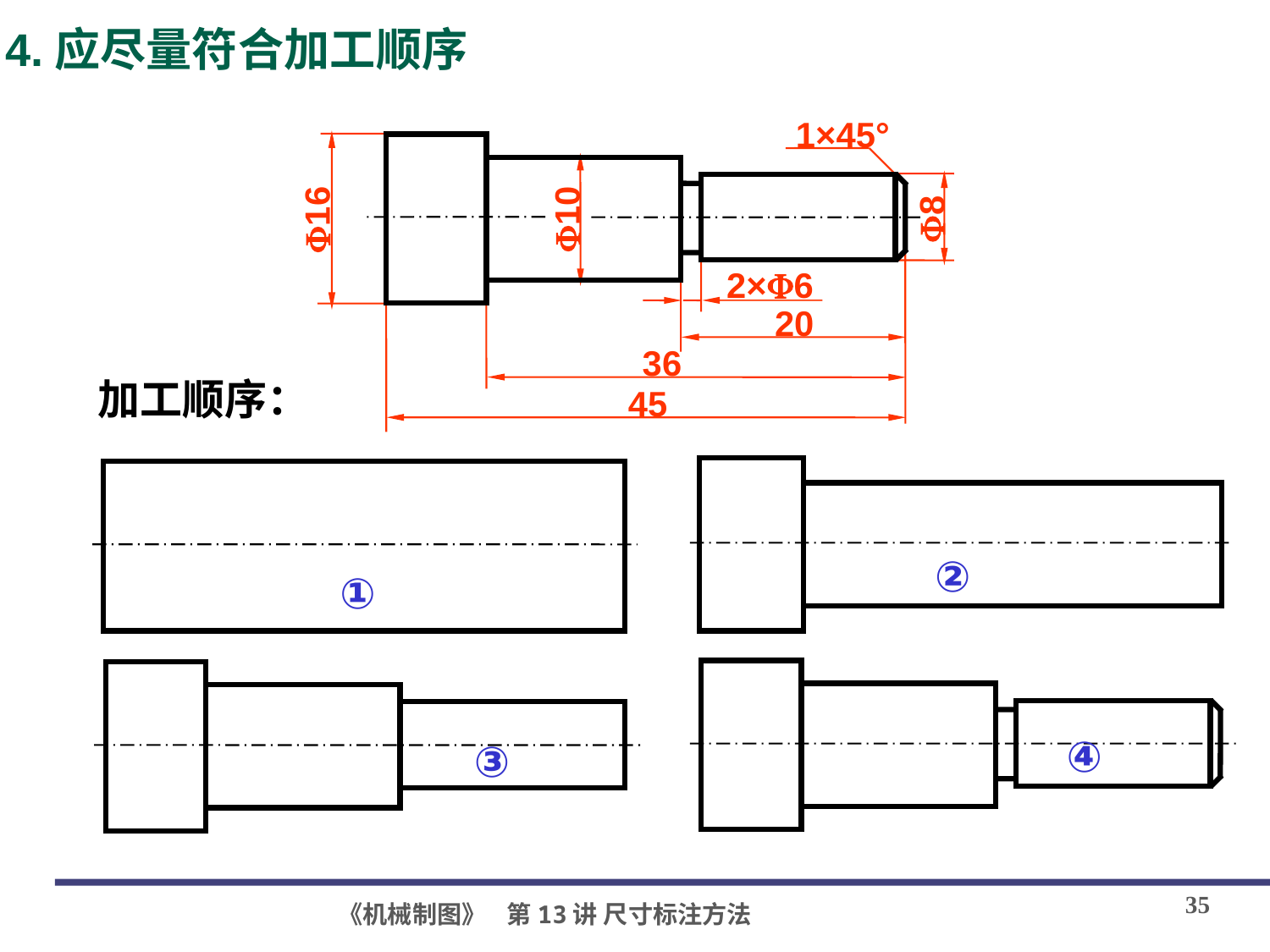

4.应尽量符合加工顺序
1×45°

Φ16

Φ10

Φ8

45

2×Φ6

20

36

加工顺序：

②

①

④

③
35